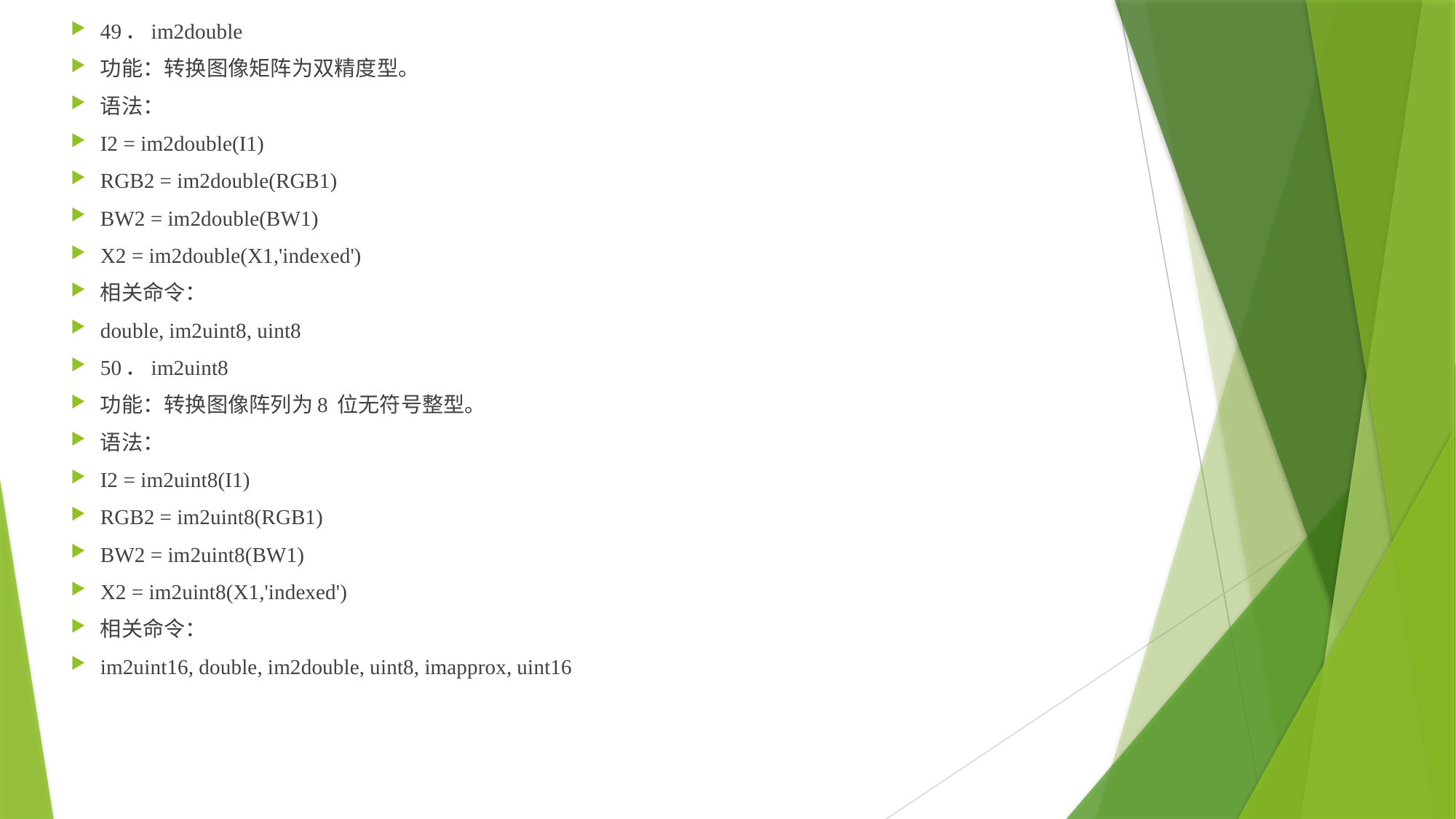

49．im2double
功能：转换图像矩阵为双精度型。
语法：
I2 = im2double(I1)
RGB2 = im2double(RGB1)
BW2 = im2double(BW1)
X2 = im2double(X1,'indexed')
相关命令：
double, im2uint8, uint8
50．im2uint8
功能：转换图像阵列为8 位无符号整型。
语法：
I2 = im2uint8(I1)
RGB2 = im2uint8(RGB1)
BW2 = im2uint8(BW1)
X2 = im2uint8(X1,'indexed')
相关命令：
im2uint16, double, im2double, uint8, imapprox, uint16